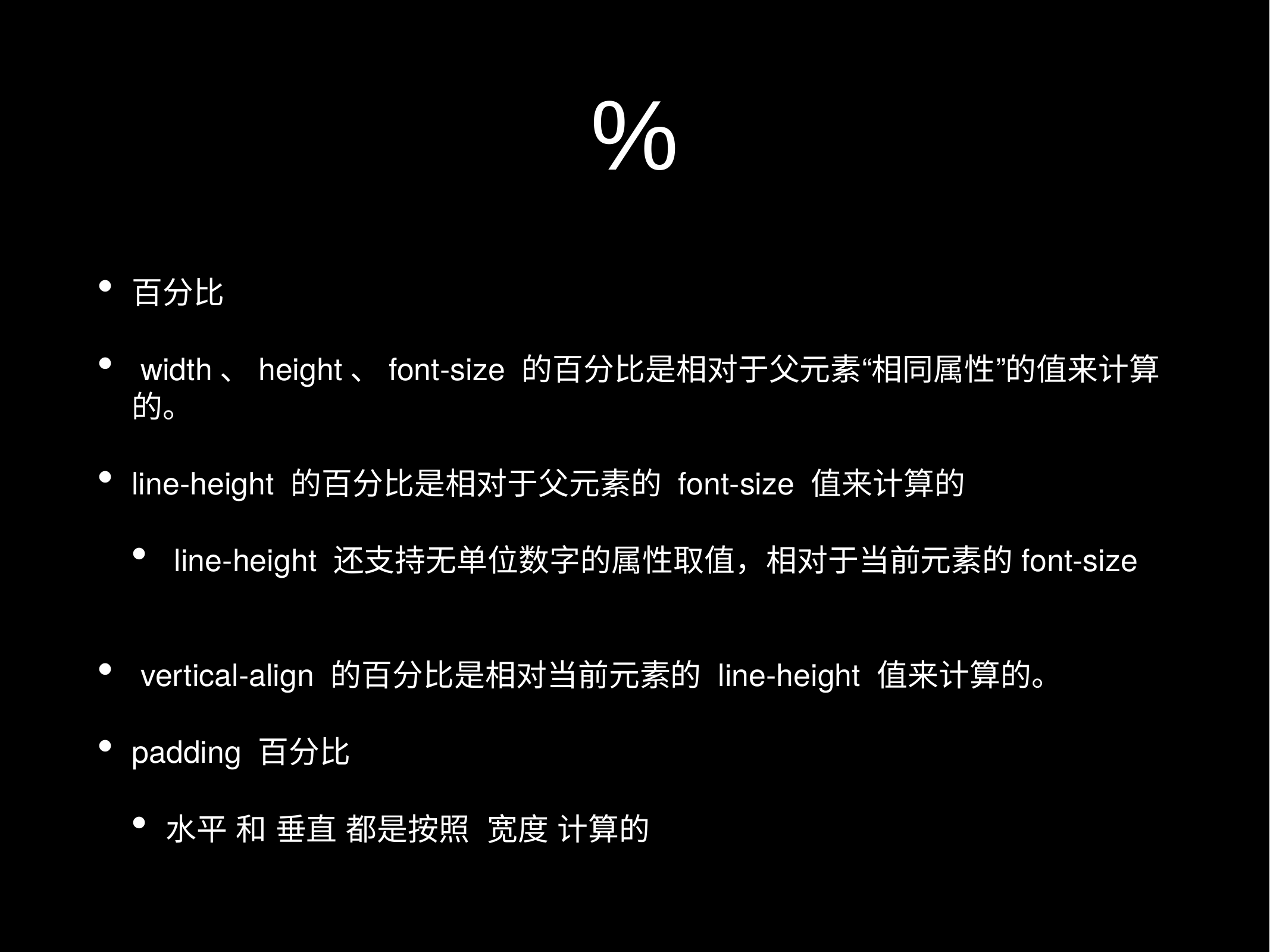

# %
百分比
 width、height、font-size 的百分比是相对于父元素“相同属性”的值来计算的。
line-height 的百分比是相对于父元素的 font-size 值来计算的
 line-height 还支持无单位数字的属性取值，相对于当前元素的font-size
（3）vertical-align 的百分比是相对当前元素的 line-height 值来计算的。
 vertical-align 的百分比是相对当前元素的 line-height 值来计算的。
padding 百分比
水平 和 垂直 都是按照  宽度 计算的